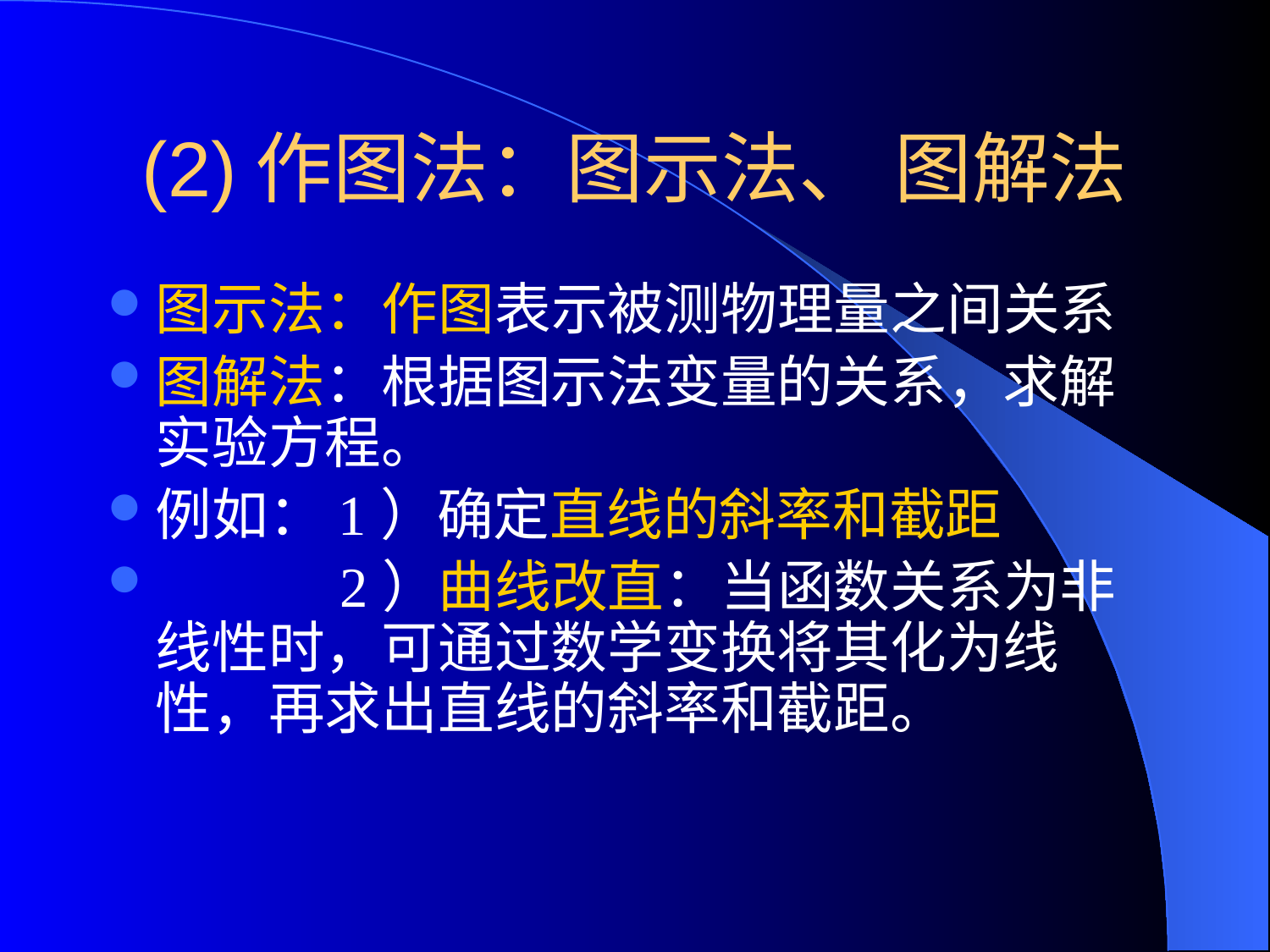

图示法：作图表示被测物理量之间关系
图解法：根据图示法变量的关系，求解实验方程。
例如：1）确定直线的斜率和截距
             2）曲线改直：当函数关系为非线性时，可通过数学变换将其化为线性，再求出直线的斜率和截距。

(2)作图法：图示法、 图解法